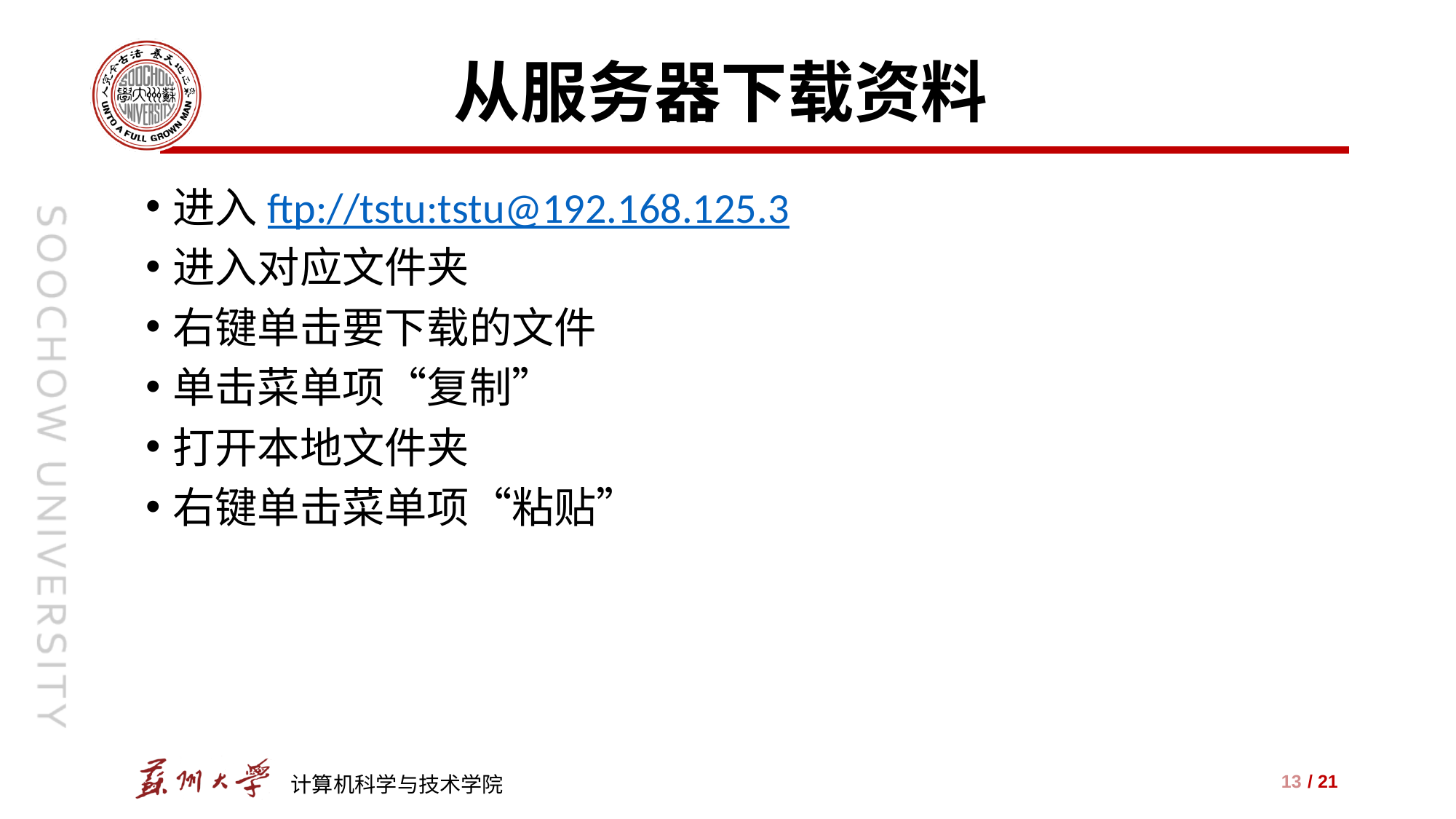

# 从服务器下载资料
进入ftp://tstu:tstu@192.168.125.3
进入对应文件夹
右键单击要下载的文件
单击菜单项“复制”
打开本地文件夹
右键单击菜单项“粘贴”
13